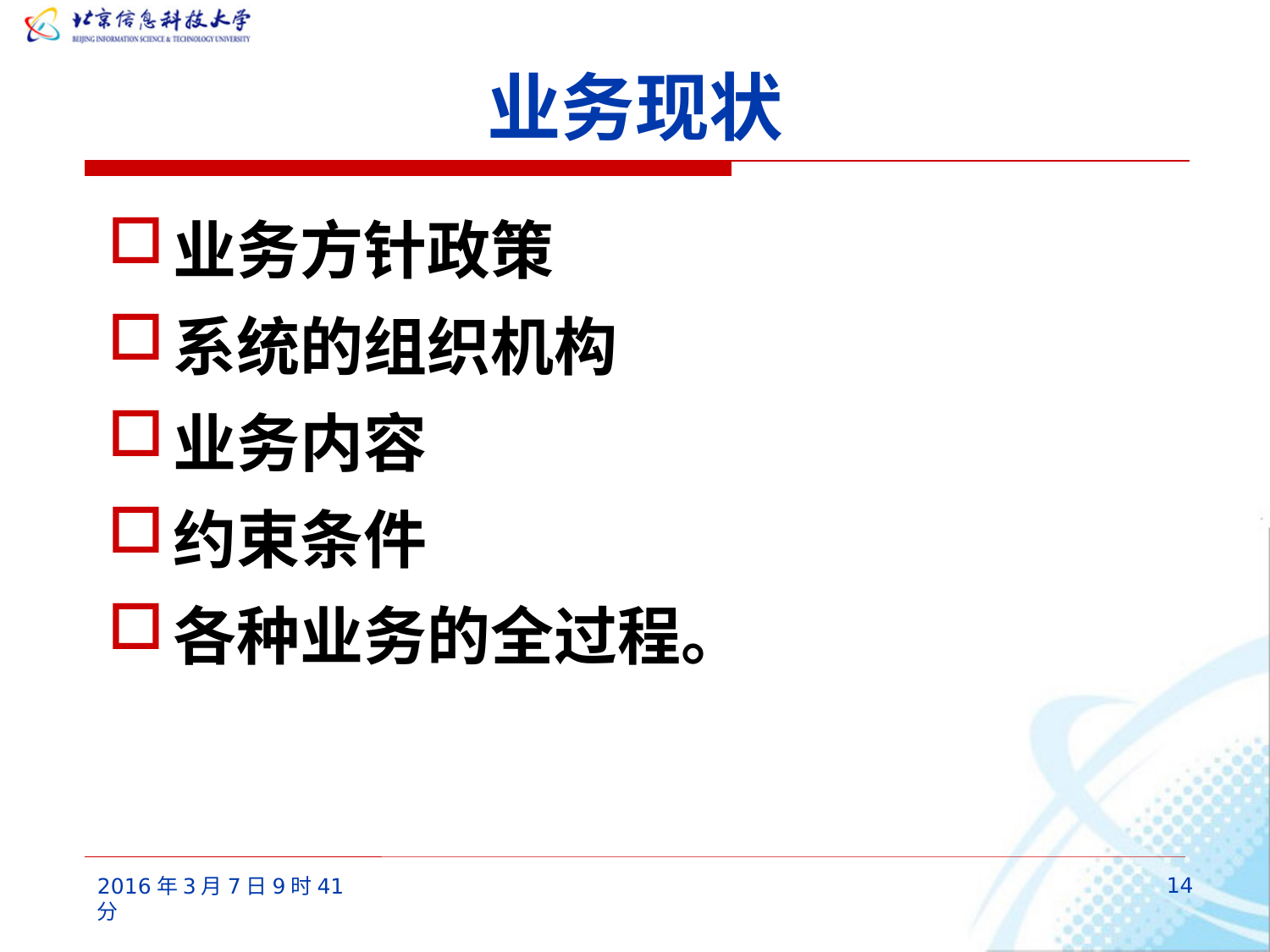

# 业务现状
业务方针政策
系统的组织机构
业务内容
约束条件
各种业务的全过程。
2016年3月7日9时41分